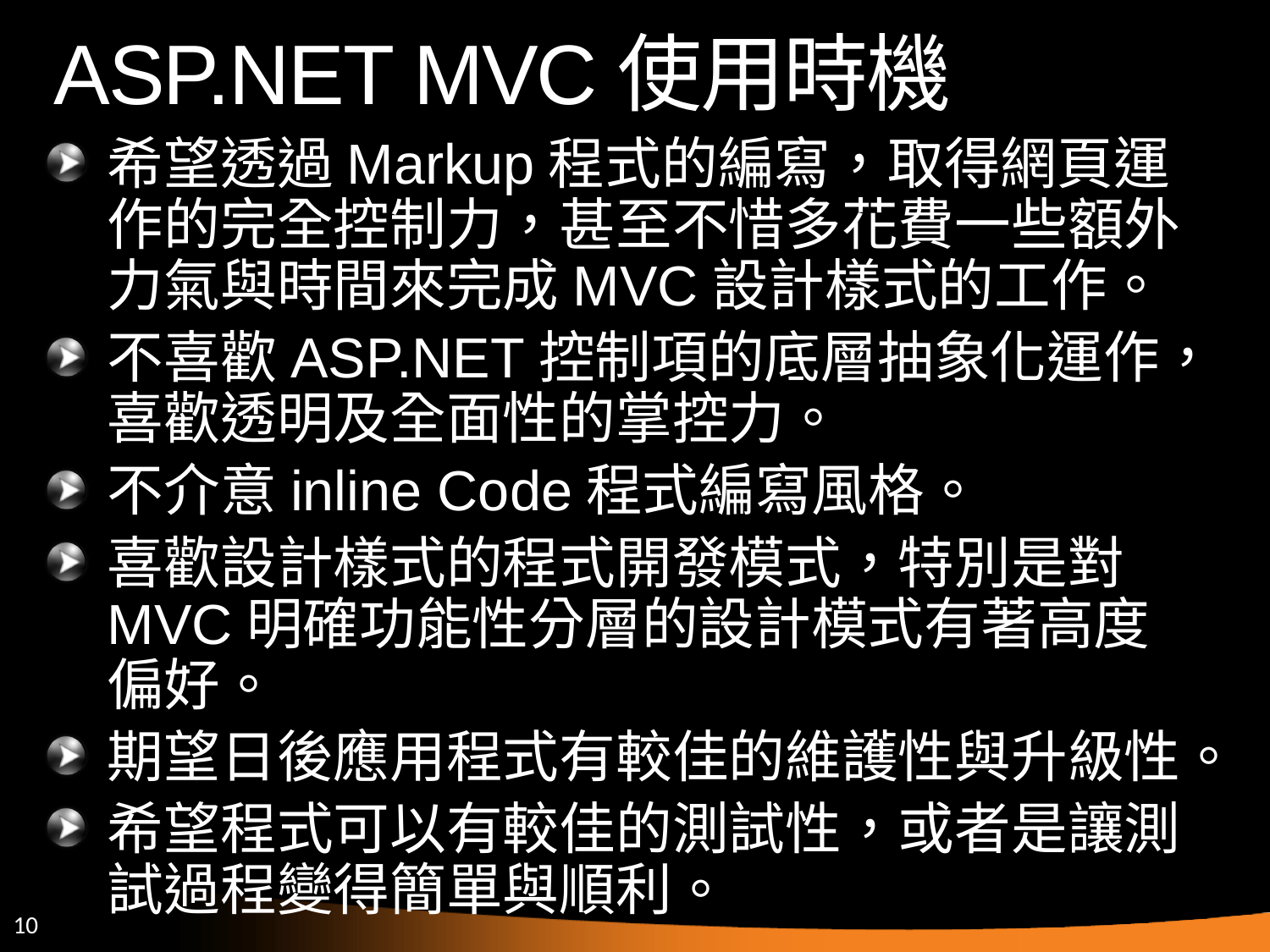

# ASP.NET MVC使用時機
希望透過Markup程式的編寫，取得網頁運作的完全控制力，甚至不惜多花費一些額外力氣與時間來完成MVC設計樣式的工作。
不喜歡ASP.NET控制項的底層抽象化運作，喜歡透明及全面性的掌控力。
不介意inline Code程式編寫風格。
喜歡設計樣式的程式開發模式，特別是對MVC明確功能性分層的設計模式有著高度偏好。
期望日後應用程式有較佳的維護性與升級性。
希望程式可以有較佳的測試性，或者是讓測試過程變得簡單與順利。